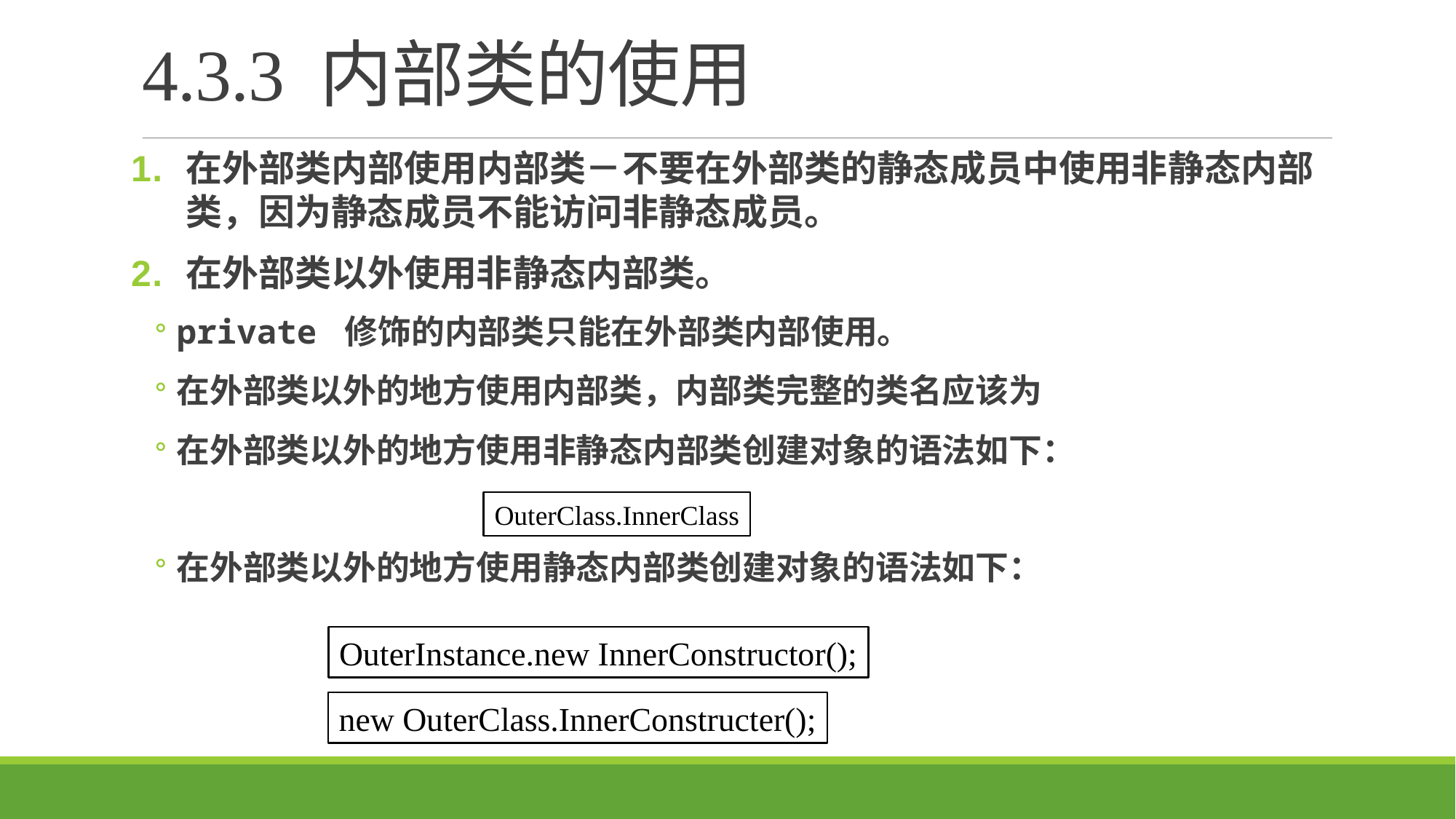

# 4.3.3 内部类的使用
在外部类内部使用内部类－不要在外部类的静态成员中使用非静态内部类，因为静态成员不能访问非静态成员。
在外部类以外使用非静态内部类。
private 修饰的内部类只能在外部类内部使用。
在外部类以外的地方使用内部类，内部类完整的类名应该为
在外部类以外的地方使用非静态内部类创建对象的语法如下：

在外部类以外的地方使用静态内部类创建对象的语法如下：
OuterClass.InnerClass
OuterInstance.new InnerConstructor();
new OuterClass.InnerConstructer();